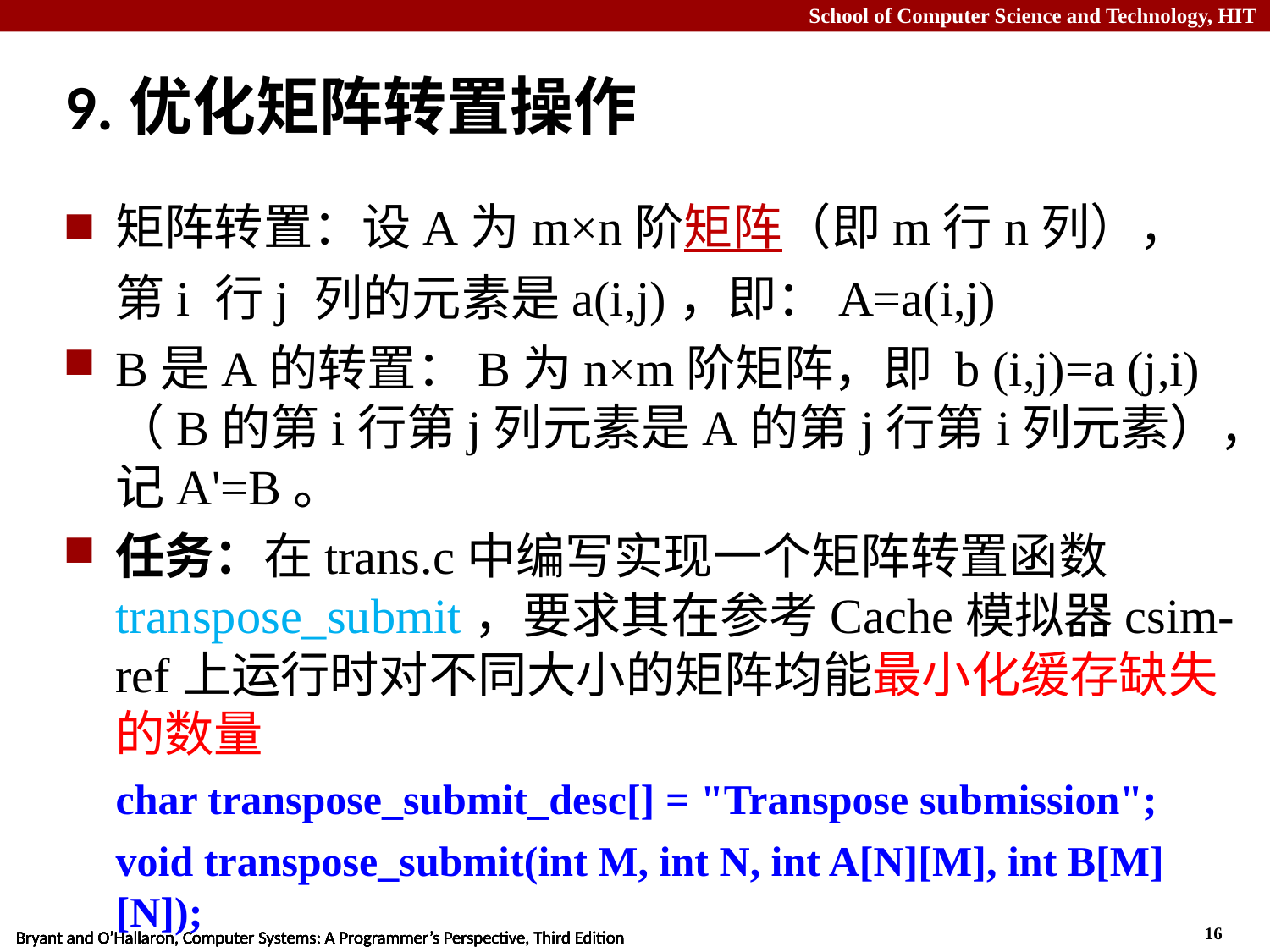

# 9.优化矩阵转置操作
矩阵转置：设A为m×n阶矩阵（即m行n列），第i 行j 列的元素是a(i,j)，即：A=a(i,j)
B是A的转置：B为n×m阶矩阵，即 b (i,j)=a (j,i)（B的第i行第j列元素是A的第j行第i列元素），记A'=B。
任务：在trans.c中编写实现一个矩阵转置函数transpose_submit，要求其在参考Cache模拟器csim-ref上运行时对不同大小的矩阵均能最小化缓存缺失的数量
char transpose_submit_desc[] = "Transpose submission";
void transpose_submit(int M, int N, int A[N][M], int B[M][N]);